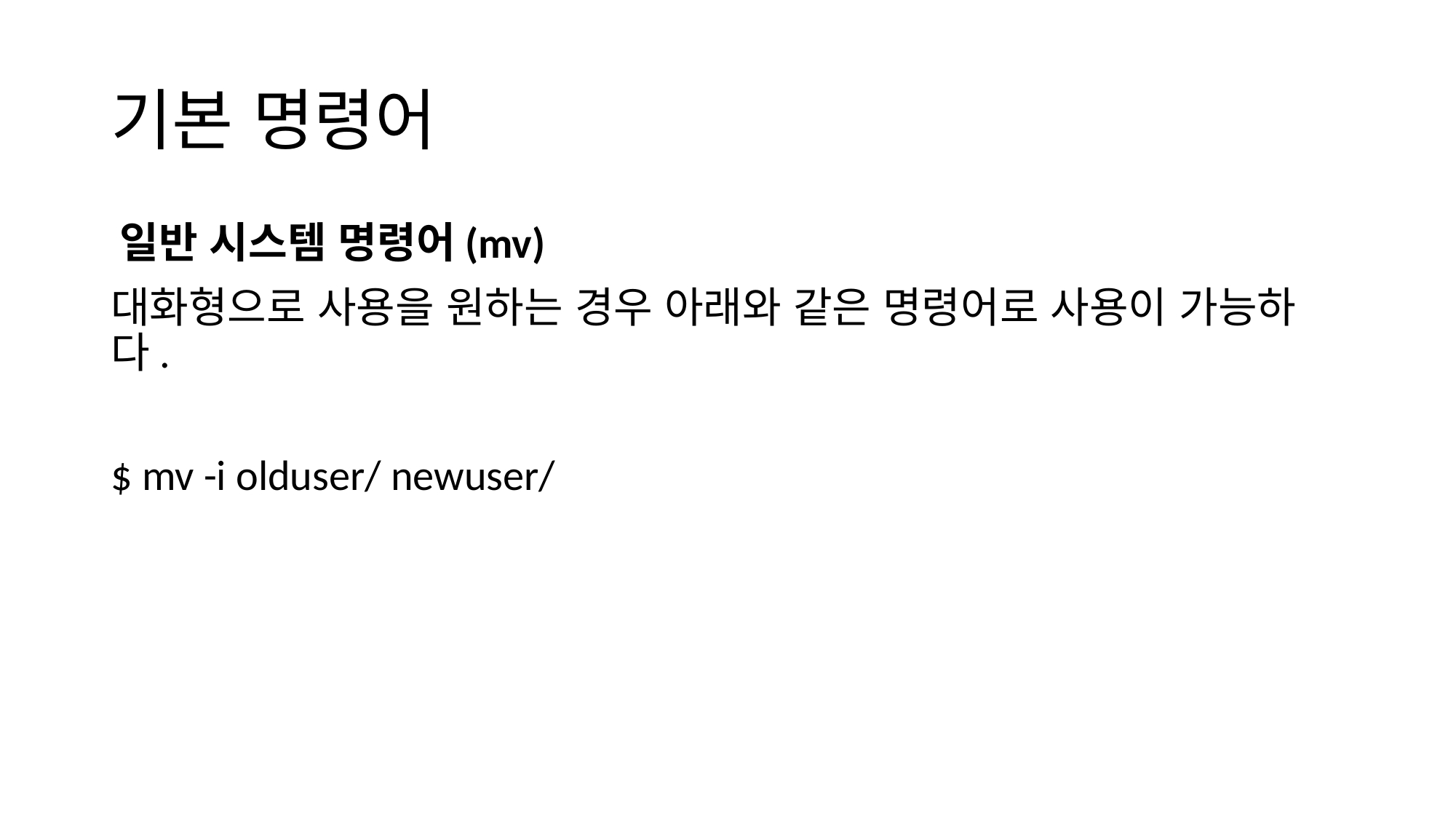

# 기본 명령어
일반 시스템 명령어(mv)
대화형으로 사용을 원하는 경우 아래와 같은 명령어로 사용이 가능하다.

$ mv -i olduser/ newuser/